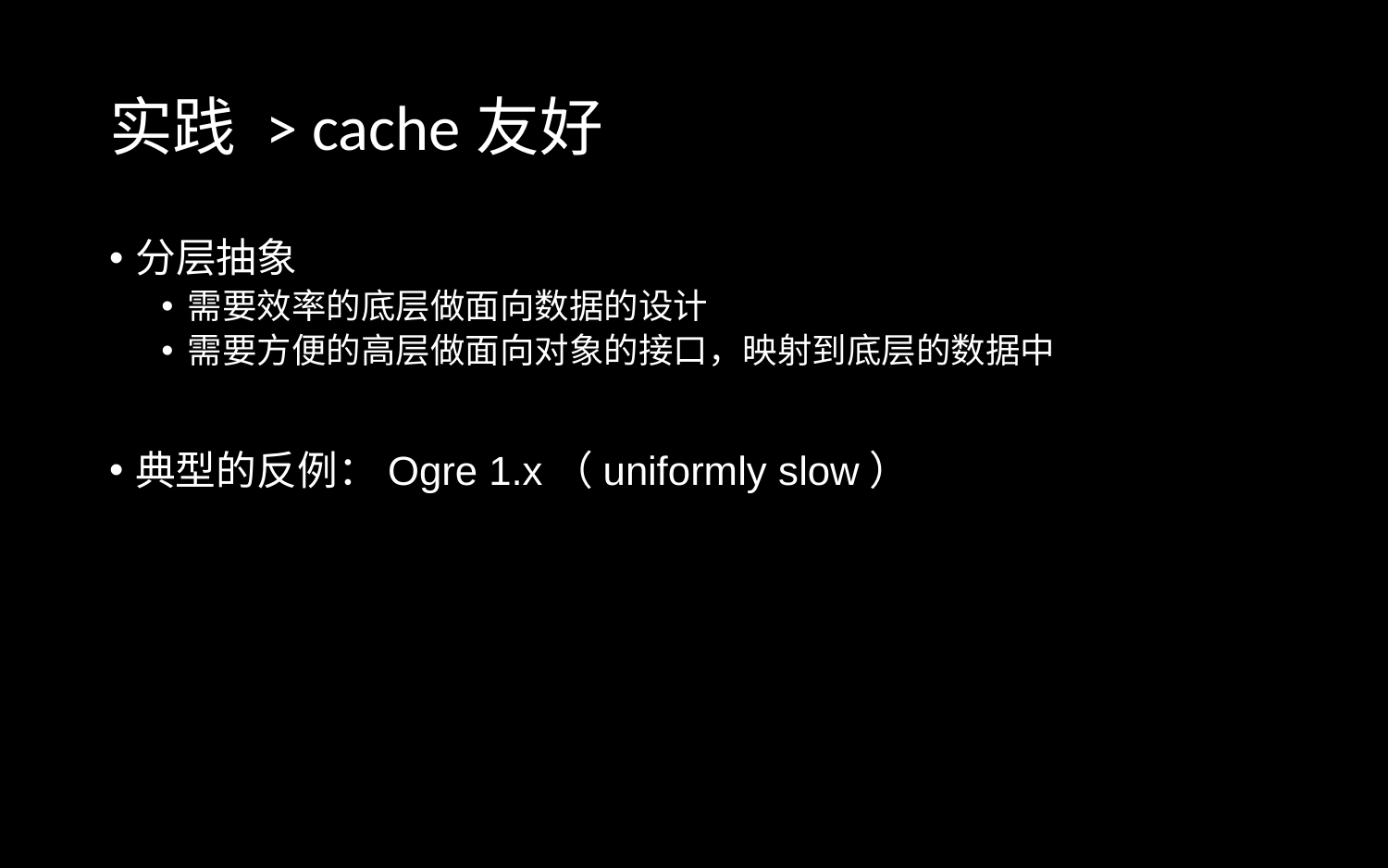

# 实践 > cache友好
分层抽象
需要效率的底层做面向数据的设计
需要方便的高层做面向对象的接口，映射到底层的数据中

典型的反例：Ogre 1.x（uniformly slow）